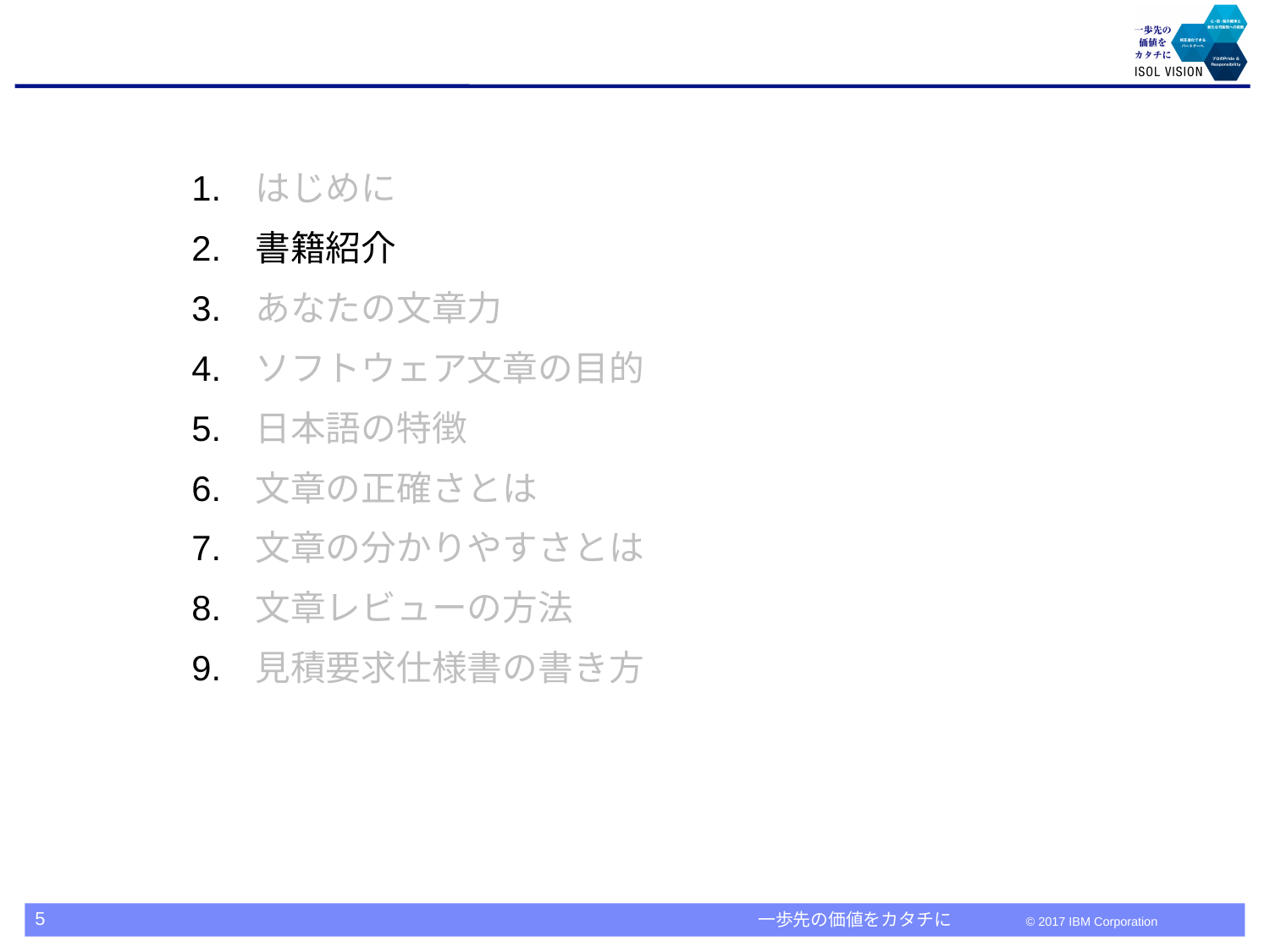

#
はじめに
書籍紹介
あなたの文章力
ソフトウェア文章の目的
日本語の特徴
文章の正確さとは
文章の分かりやすさとは
文章レビューの方法
見積要求仕様書の書き方
5